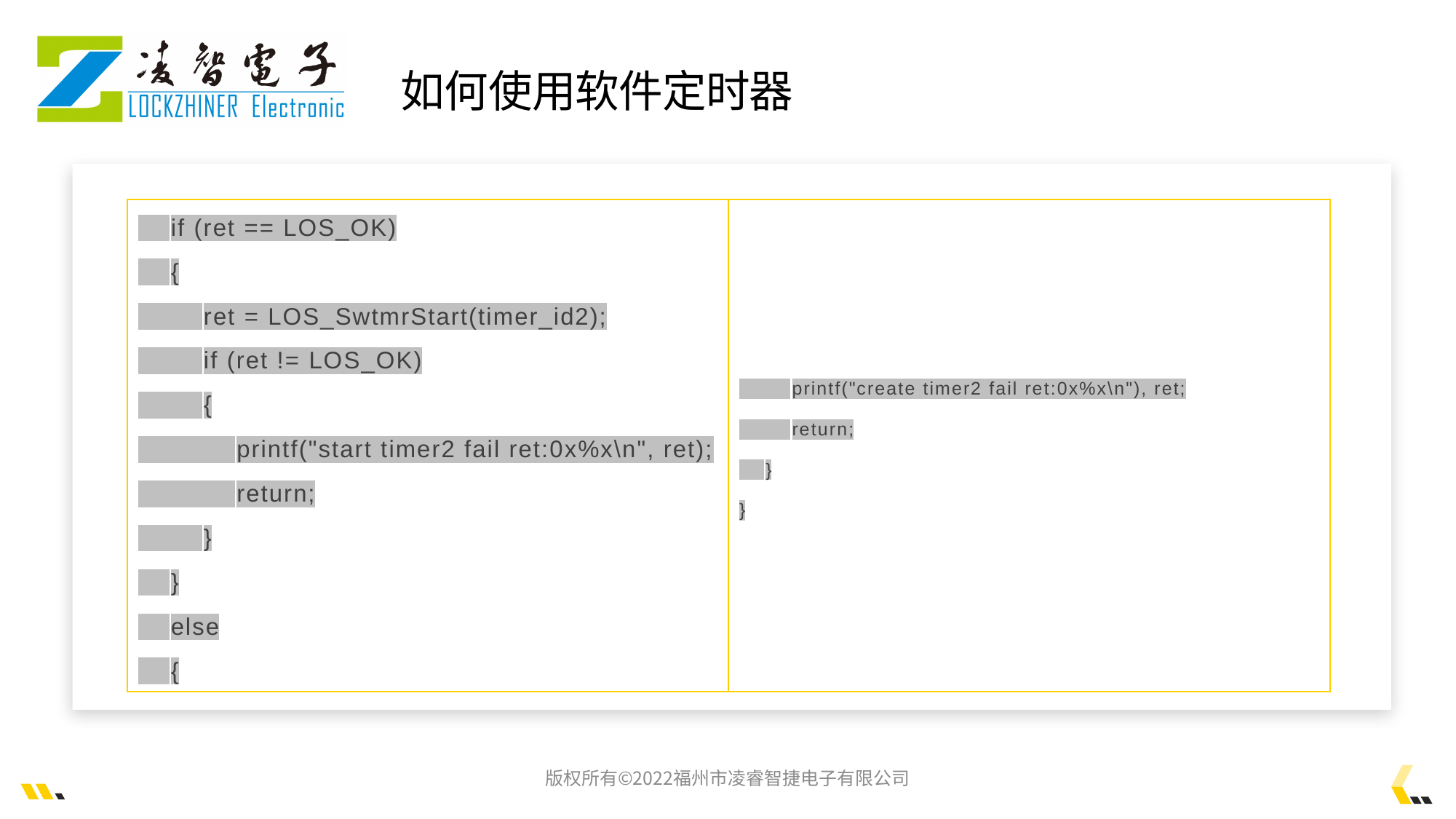

如何使用软件定时器

    if (ret == LOS_OK)
    {
        ret = LOS_SwtmrStart(timer_id2);
        if (ret != LOS_OK)
        {
            printf("start timer2 fail ret:0x%x\n", ret);
            return;
        }
    }
    else
    {
        printf("create timer2 fail ret:0x%x\n"), ret;
        return;
    }
}
版权所有©2022福州市凌睿智捷电子有限公司
11